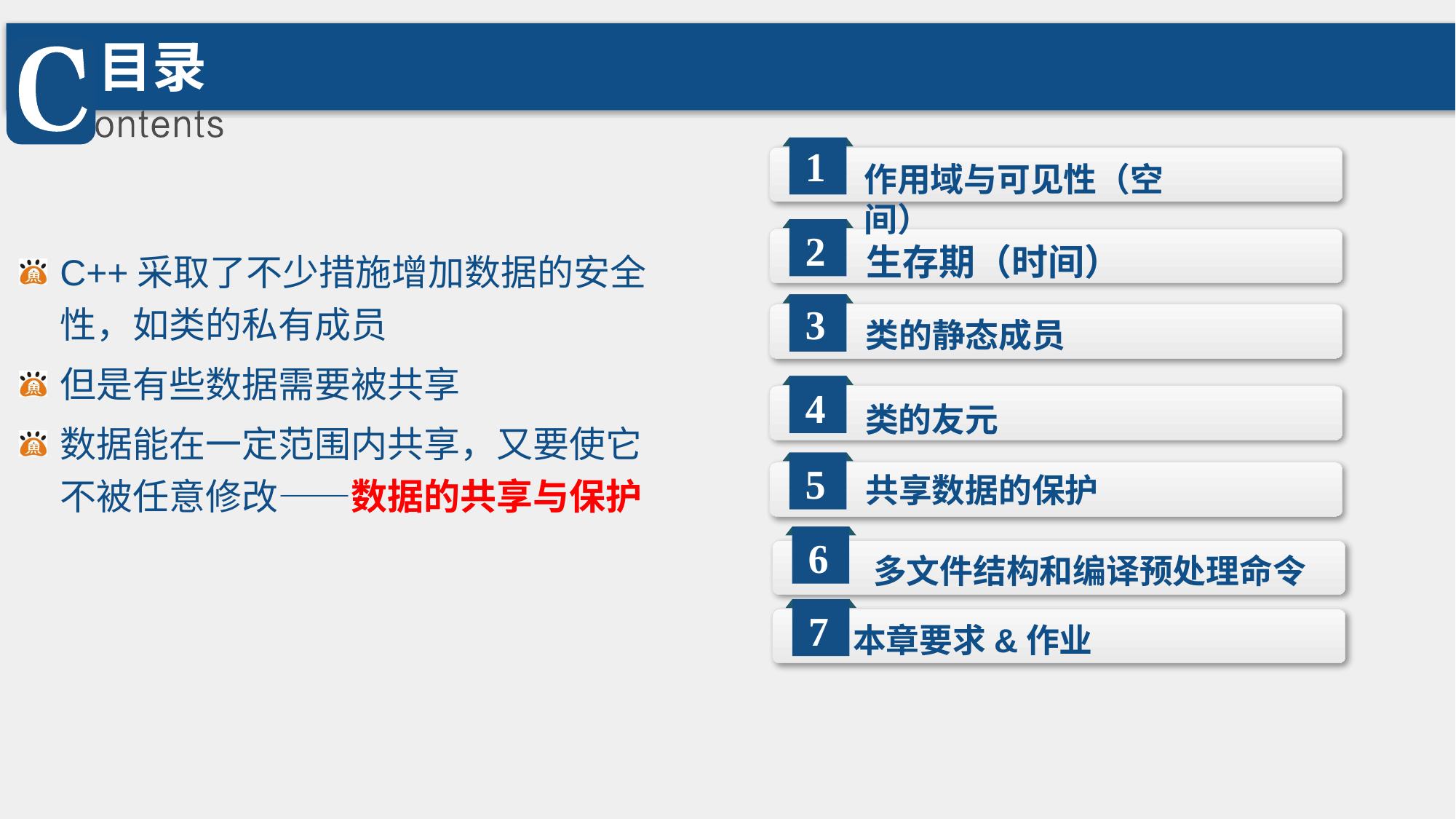

目录

1

作用域与可见性（空间）

2

C++采取了不少措施增加数据的安全性，如类的私有成员
但是有些数据需要被共享
数据能在一定范围内共享，又要使它不被任意修改——数据的共享与保护
生存期（时间）
3

类的静态成员

4

类的友元

5

共享数据的保护

6

多文件结构和编译预处理命令

7

本章要求&作业